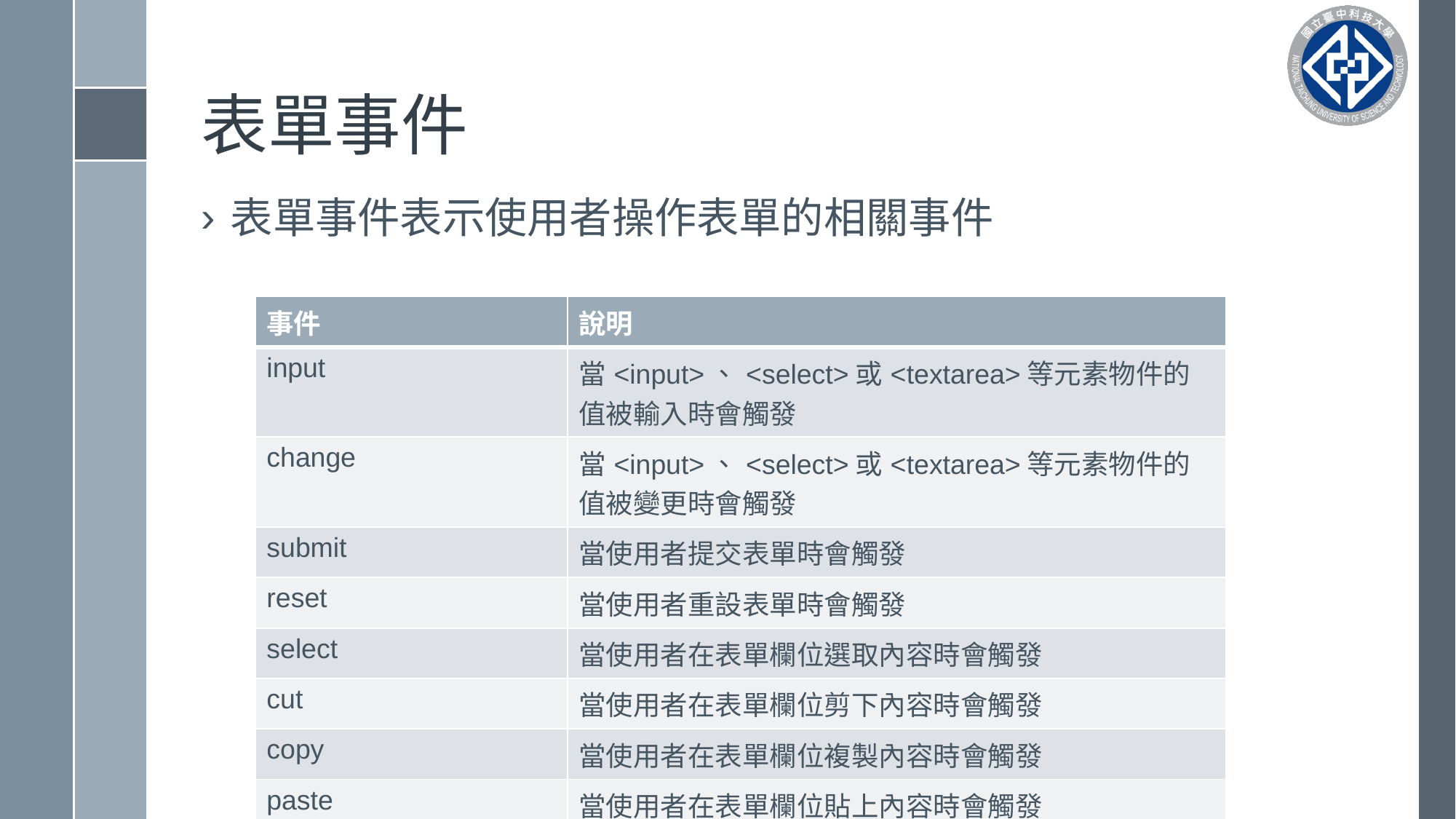

# 表單事件
表單事件表示使用者操作表單的相關事件
| 事件 | 說明 |
| --- | --- |
| input | 當<input>、<select>或<textarea>等元素物件的值被輸入時會觸發 |
| change | 當<input>、<select>或<textarea>等元素物件的值被變更時會觸發 |
| submit | 當使用者提交表單時會觸發 |
| reset | 當使用者重設表單時會觸發 |
| select | 當使用者在表單欄位選取內容時會觸發 |
| cut | 當使用者在表單欄位剪下內容時會觸發 |
| copy | 當使用者在表單欄位複製內容時會觸發 |
| paste | 當使用者在表單欄位貼上內容時會觸發 |